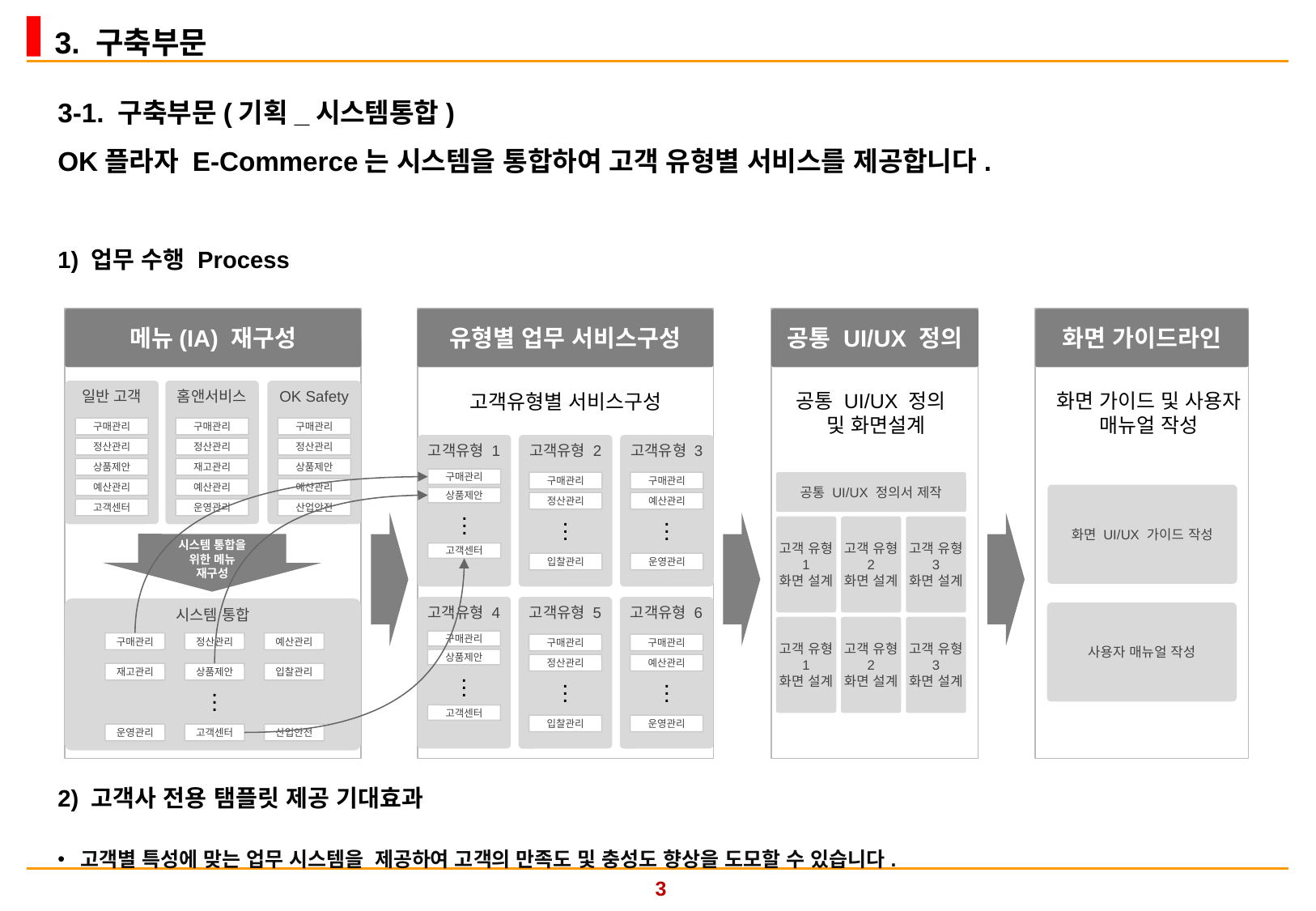

3. 구축부문
3-1. 구축부문(기획_시스템통합)
OK플라자 E-Commerce는 시스템을 통합하여 고객 유형별 서비스를 제공합니다.
1) 업무 수행 Process

메뉴(IA) 재구성
유형별 업무 서비스구성

공통 UI/UX 정의

화면 가이드라인
고객유형별 서비스구성
일반 고객
구매관리
정산관리
상품제안
예산관리
고객센터
홈앤서비스
구매관리
정산관리
재고관리
예산관리
운영관리
OK Safety
구매관리
정산관리
상품제안
예산관리
산업안전
공통 UI/UX 정의
 및 화면설계
화면 가이드 및 사용자 매뉴얼 작성
고객유형 2
고객유형 3
고객유형 1
구매관리
상품제안
.
.
.
고객센터
구매관리
구매관리
공통 UI/UX 정의서 제작
화면 UI/UX 가이드 작성
정산관리
예산관리
.
.
.
.
.
.
고객 유형 1
화면 설계
고객 유형 2
화면 설계
고객 유형 3
화면 설계

시스템 통합을 위한 메뉴 재구성
입찰관리
운영관리

고객유형 4
구매관리
상품제안
.
.
.
고객센터
고객유형 5
고객유형 6
시스템 통합
사용자 매뉴얼 작성
고객 유형 1
화면 설계
고객 유형 2
화면 설계
고객 유형 3
화면 설계
구매관리
정산관리
예산관리
구매관리
구매관리
정산관리
예산관리
재고관리
상품제안
입찰관리
.
.
.
.
.
.
.
.
.
입찰관리
운영관리
운영관리
고객센터
산업안전
2) 고객사 전용 탬플릿 제공 기대효과
고객별 특성에 맞는 업무 시스템을  제공하여 고객의 만족도 및 충성도 향상을 도모할 수 있습니다.